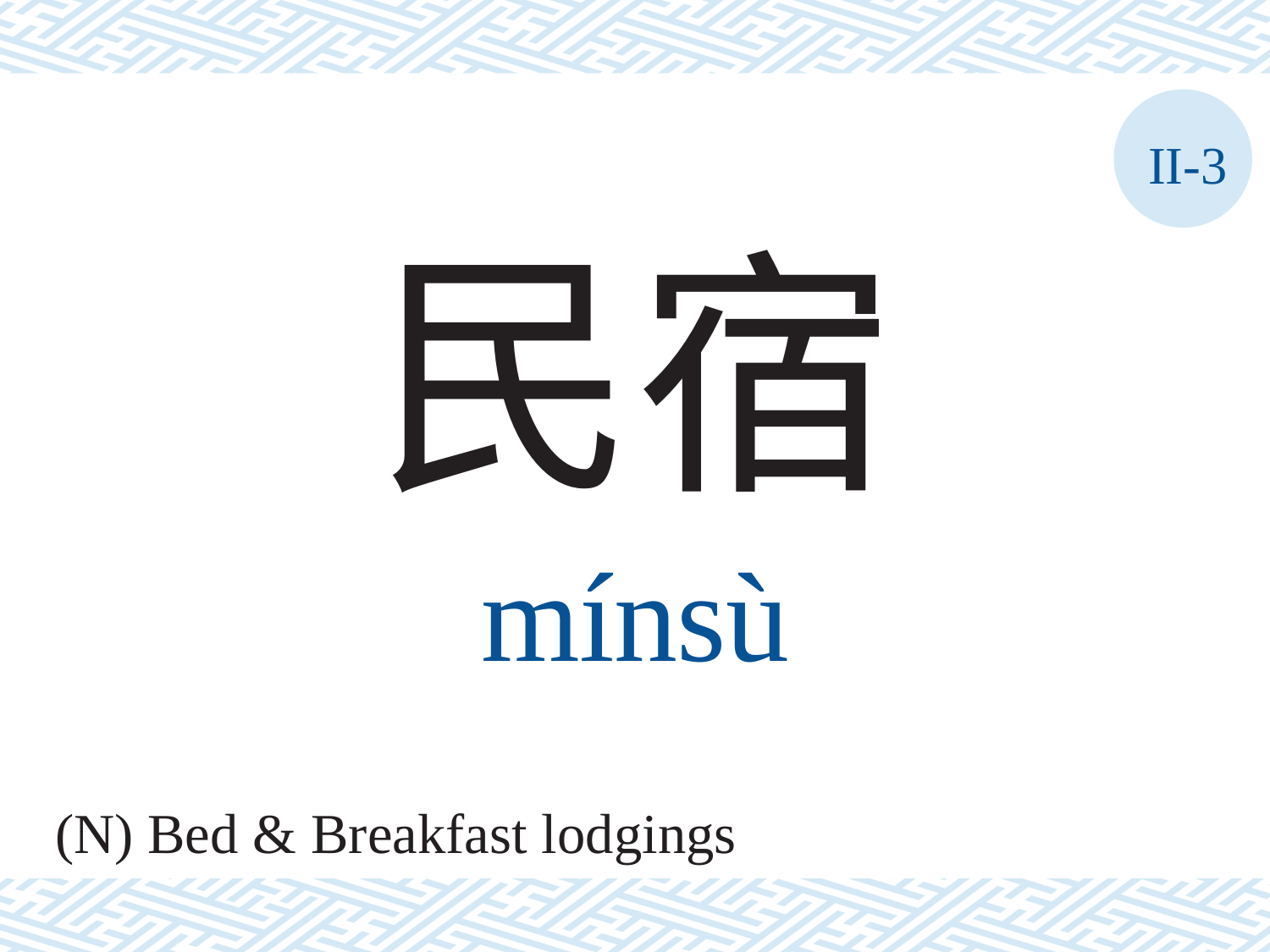

II-3
民宿
mínsù
(N) Bed & Breakfast lodgings